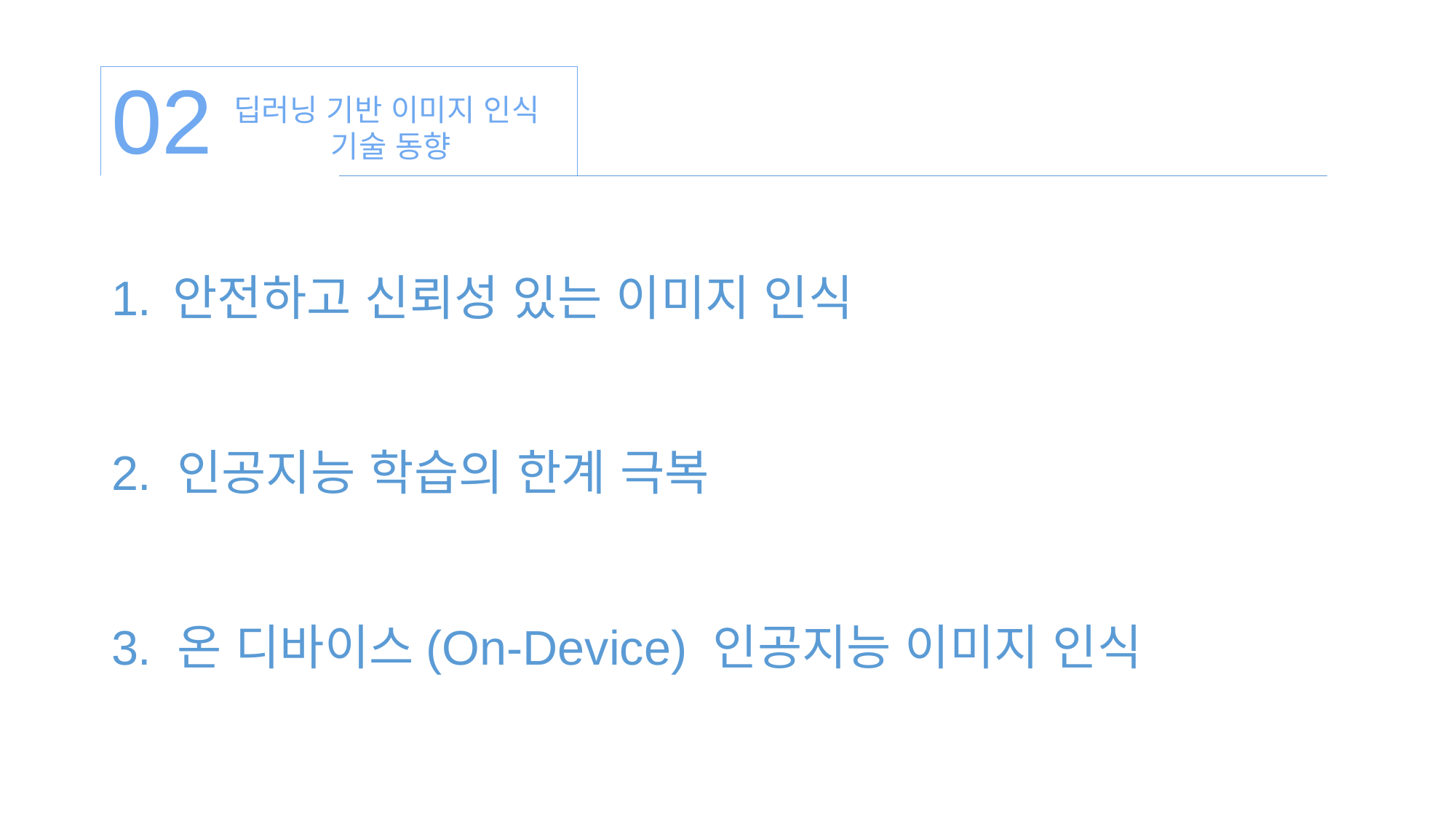

02
딥러닝 기반 이미지 인식
기술 동향

안전하고 신뢰성 있는 이미지 인식

2. 인공지능 학습의 한계 극복

3. 온 디바이스(On-Device) 인공지능 이미지 인식